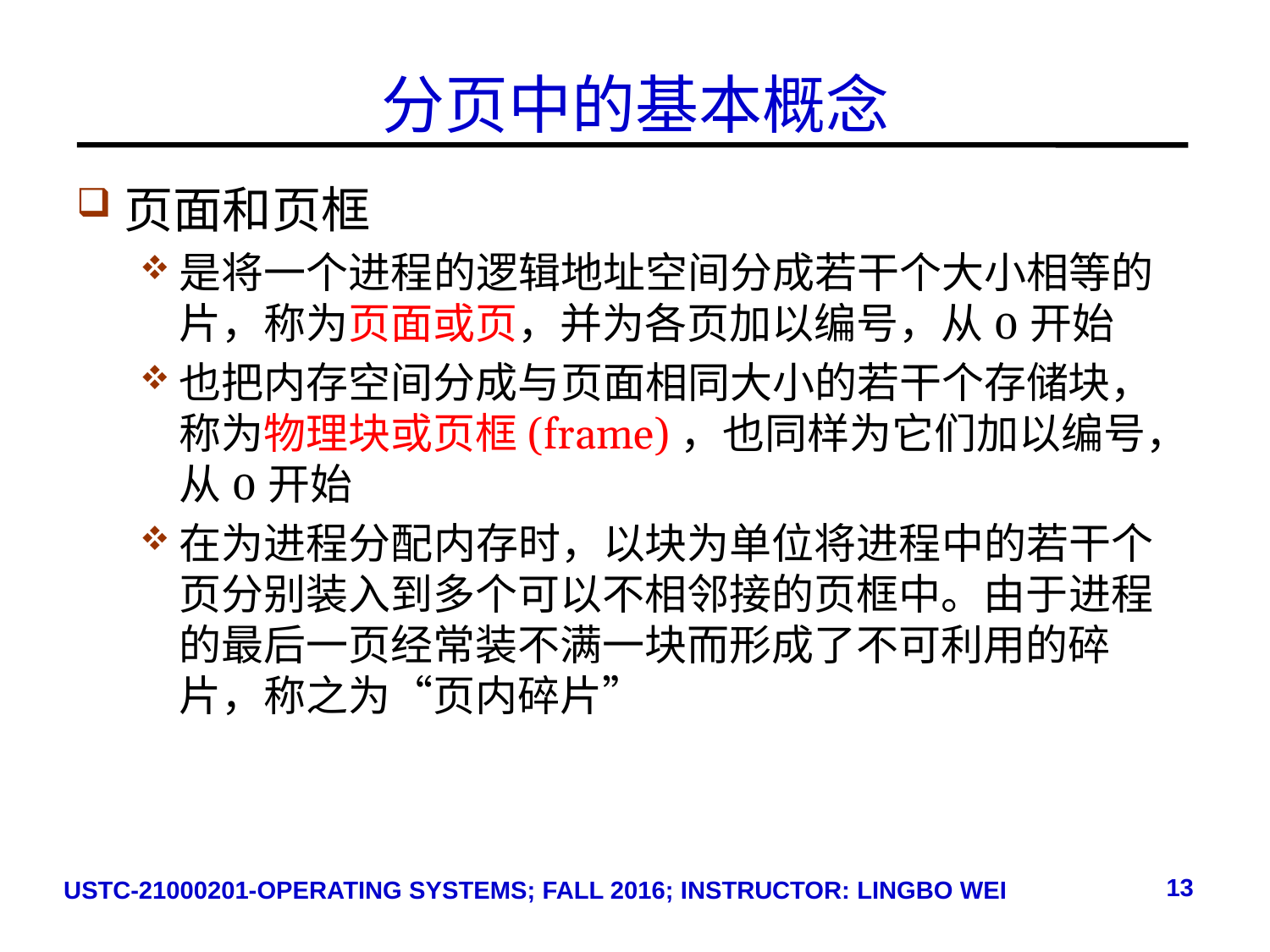

# 分页中的基本概念
页面和页框
是将一个进程的逻辑地址空间分成若干个大小相等的片，称为页面或页，并为各页加以编号，从0开始
也把内存空间分成与页面相同大小的若干个存储块，称为物理块或页框(frame)，也同样为它们加以编号，从0开始
在为进程分配内存时，以块为单位将进程中的若干个页分别装入到多个可以不相邻接的页框中。由于进程的最后一页经常装不满一块而形成了不可利用的碎片，称之为“页内碎片”
13
USTC-21000201-OPERATING SYSTEMS; FALL 2016; INSTRUCTOR: LINGBO WEI